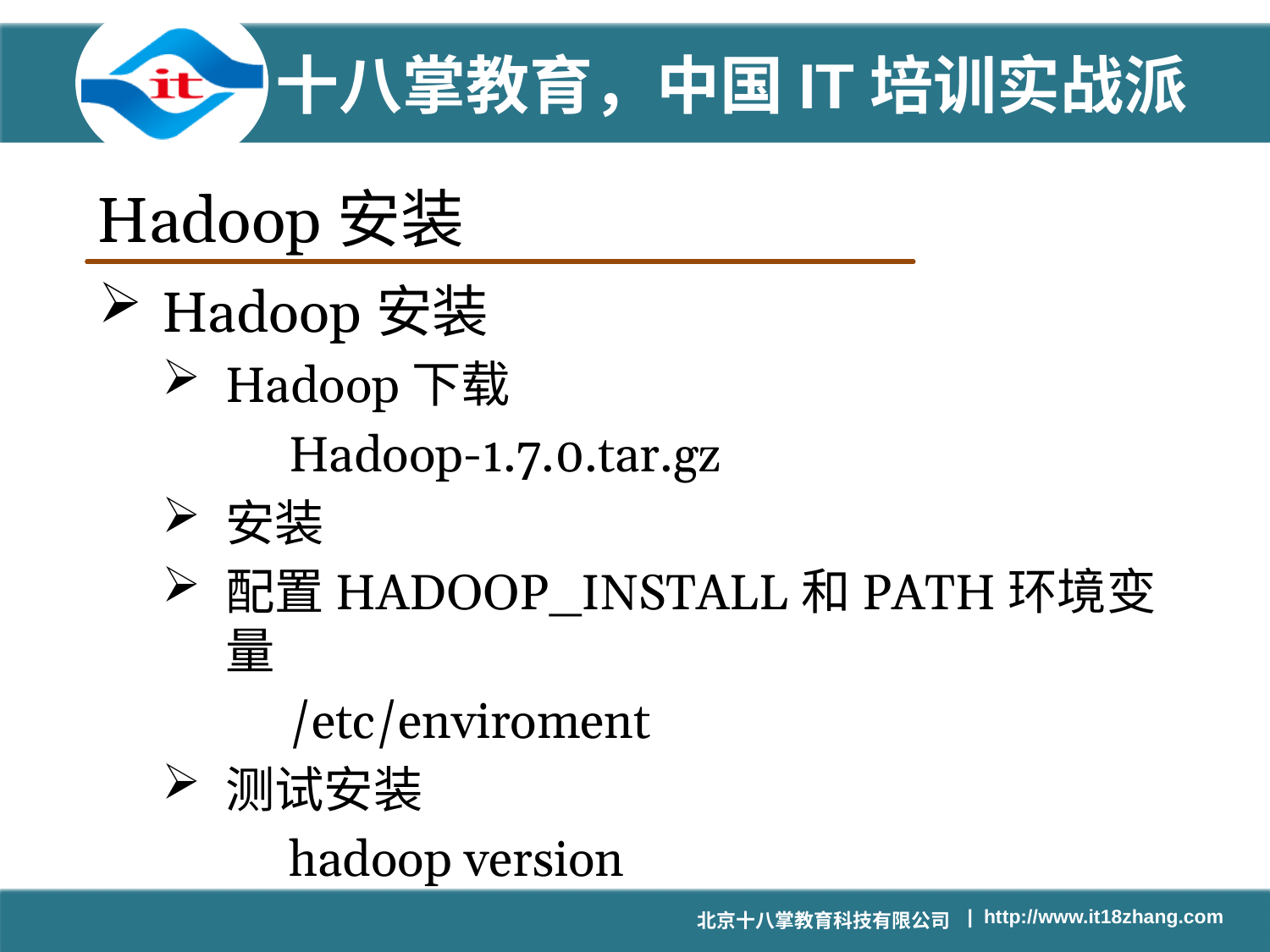

# Hadoop安装
Hadoop安装
Hadoop下载
	Hadoop-1.7.0.tar.gz
安装
配置HADOOP_INSTALL和PATH环境变量
	/etc/enviroment
测试安装
	hadoop version